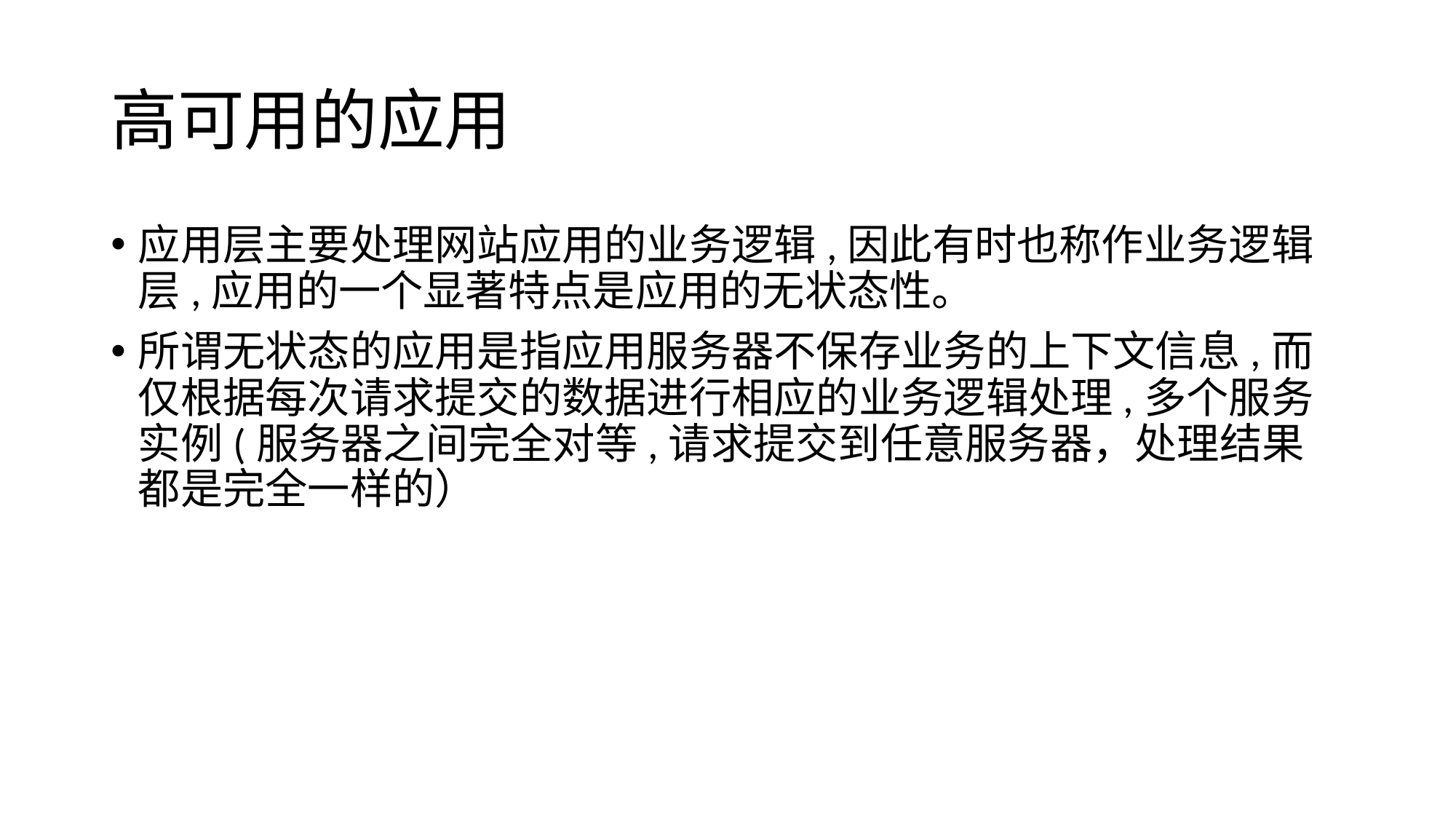

# 高可用的应用
应用层主要处理网站应用的业务逻辑,因此有时也称作业务逻辑层,应用的一个显著特点是应用的无状态性。
所谓无状态的应用是指应用服务器不保存业务的上下文信息,而仅根据每次请求提交的数据进行相应的业务逻辑处理,多个服务实例(服务器之间完全对等,请求提交到任意服务器，处理结果都是完全一样的）